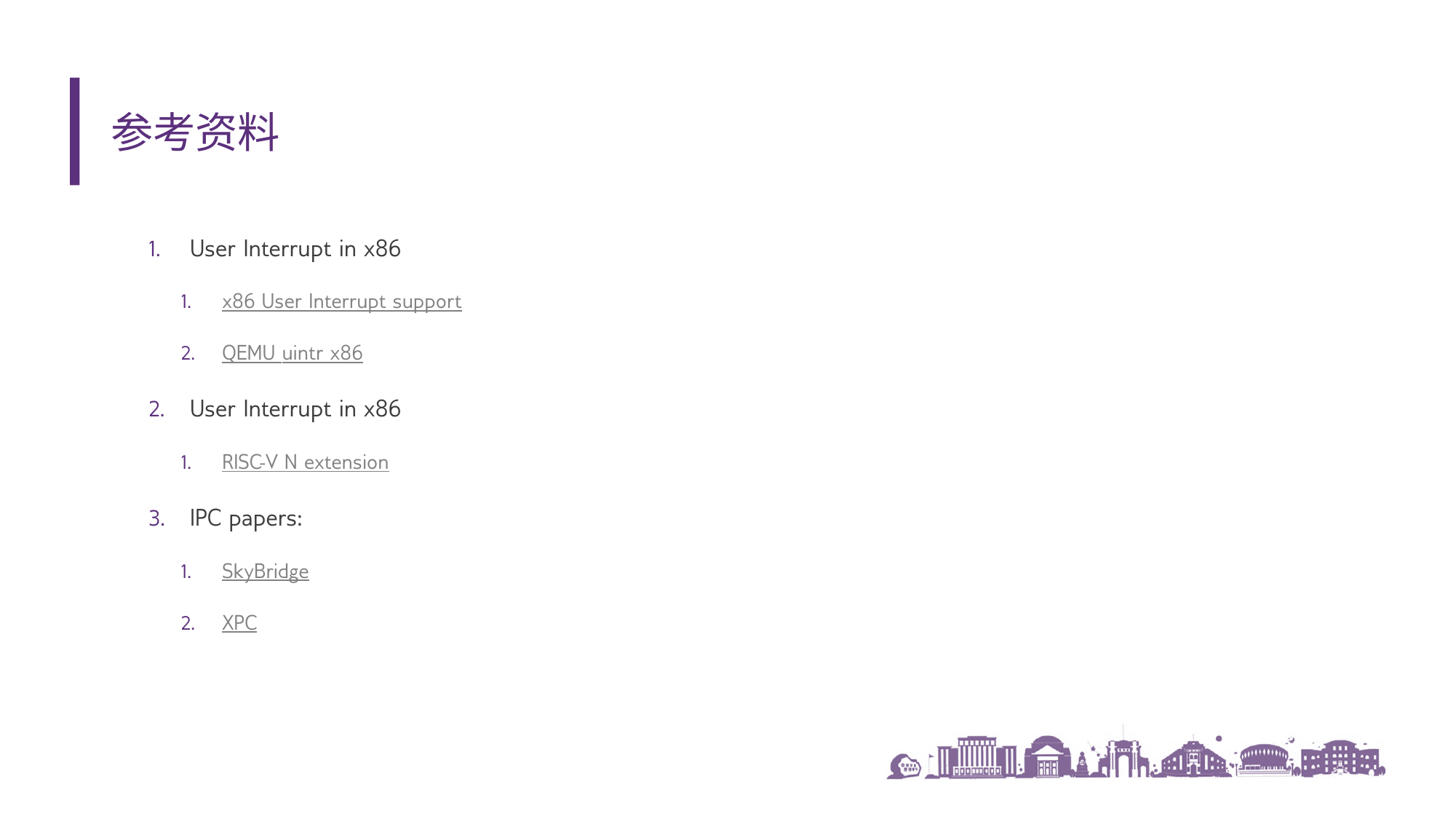

# 参考资料
User Interrupt in x86
x86 User Interrupt support
QEMU uintr x86
User Interrupt in x86
RISC-V N extension
IPC papers:
SkyBridge
XPC